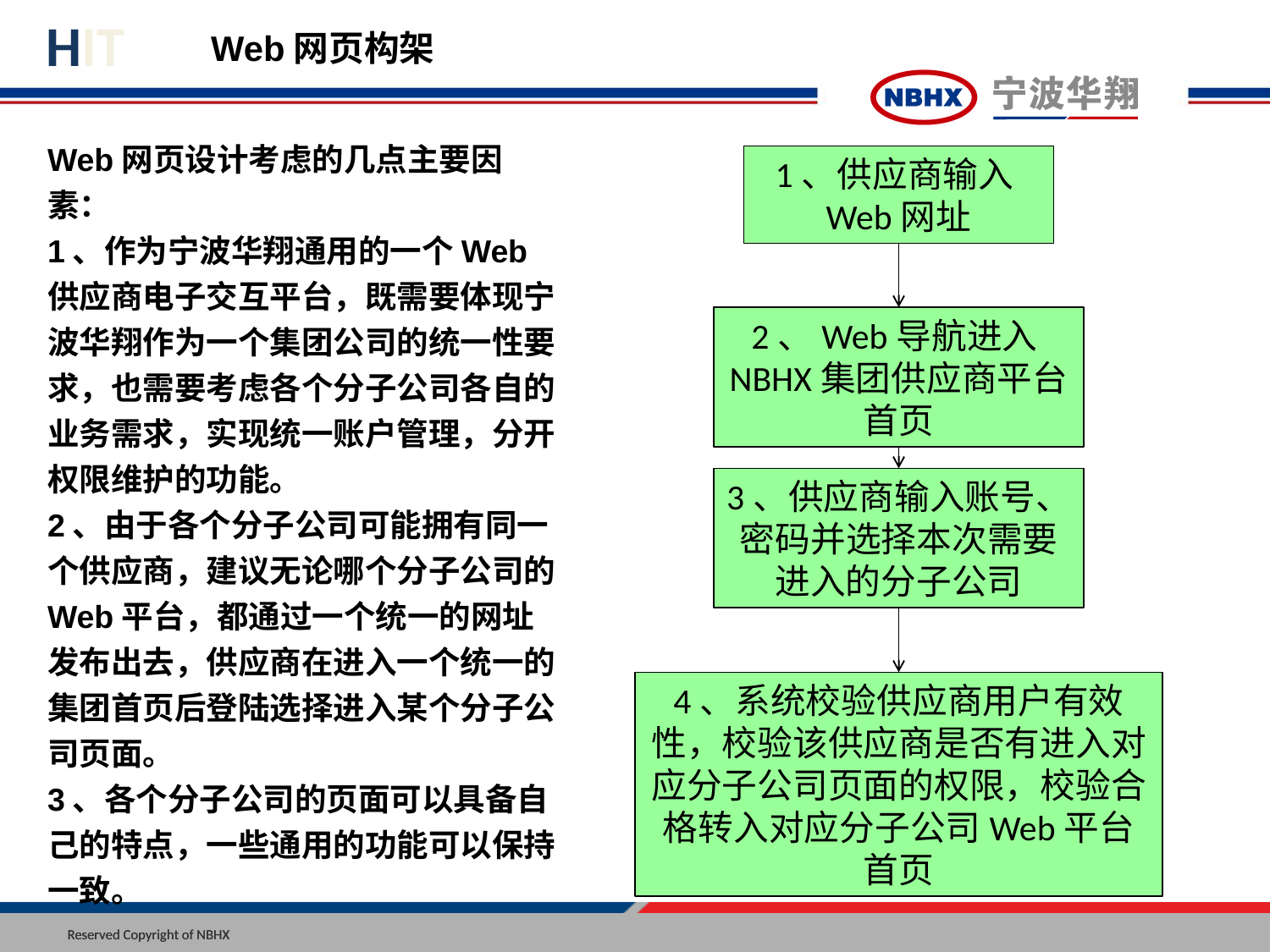

Web网页构架
Web网页设计考虑的几点主要因素：
1、作为宁波华翔通用的一个Web供应商电子交互平台，既需要体现宁波华翔作为一个集团公司的统一性要求，也需要考虑各个分子公司各自的业务需求，实现统一账户管理，分开权限维护的功能。
2、由于各个分子公司可能拥有同一个供应商，建议无论哪个分子公司的Web平台，都通过一个统一的网址发布出去，供应商在进入一个统一的集团首页后登陆选择进入某个分子公司页面。
3、各个分子公司的页面可以具备自己的特点，一些通用的功能可以保持一致。
1、供应商输入Web网址
2、Web导航进入NBHX集团供应商平台首页
3、供应商输入账号、密码并选择本次需要进入的分子公司
4、系统校验供应商用户有效性，校验该供应商是否有进入对应分子公司页面的权限，校验合格转入对应分子公司Web平台首页
Reserved Copyright of NBHX